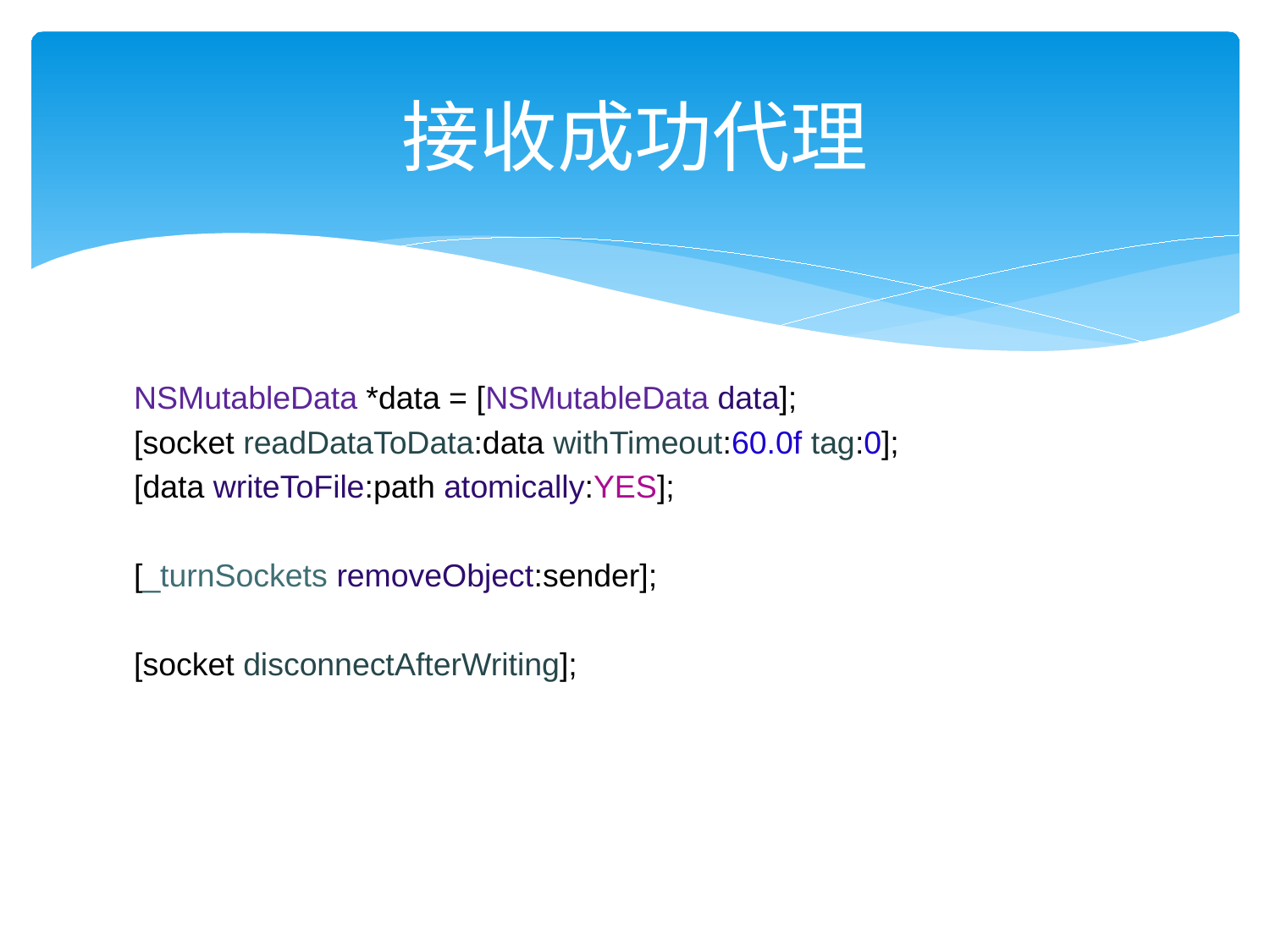

# 接收成功代理
NSMutableData *data = [NSMutableData data];
[socket readDataToData:data withTimeout:60.0f tag:0];
[data writeToFile:path atomically:YES];

[_turnSockets removeObject:sender];

[socket disconnectAfterWriting];